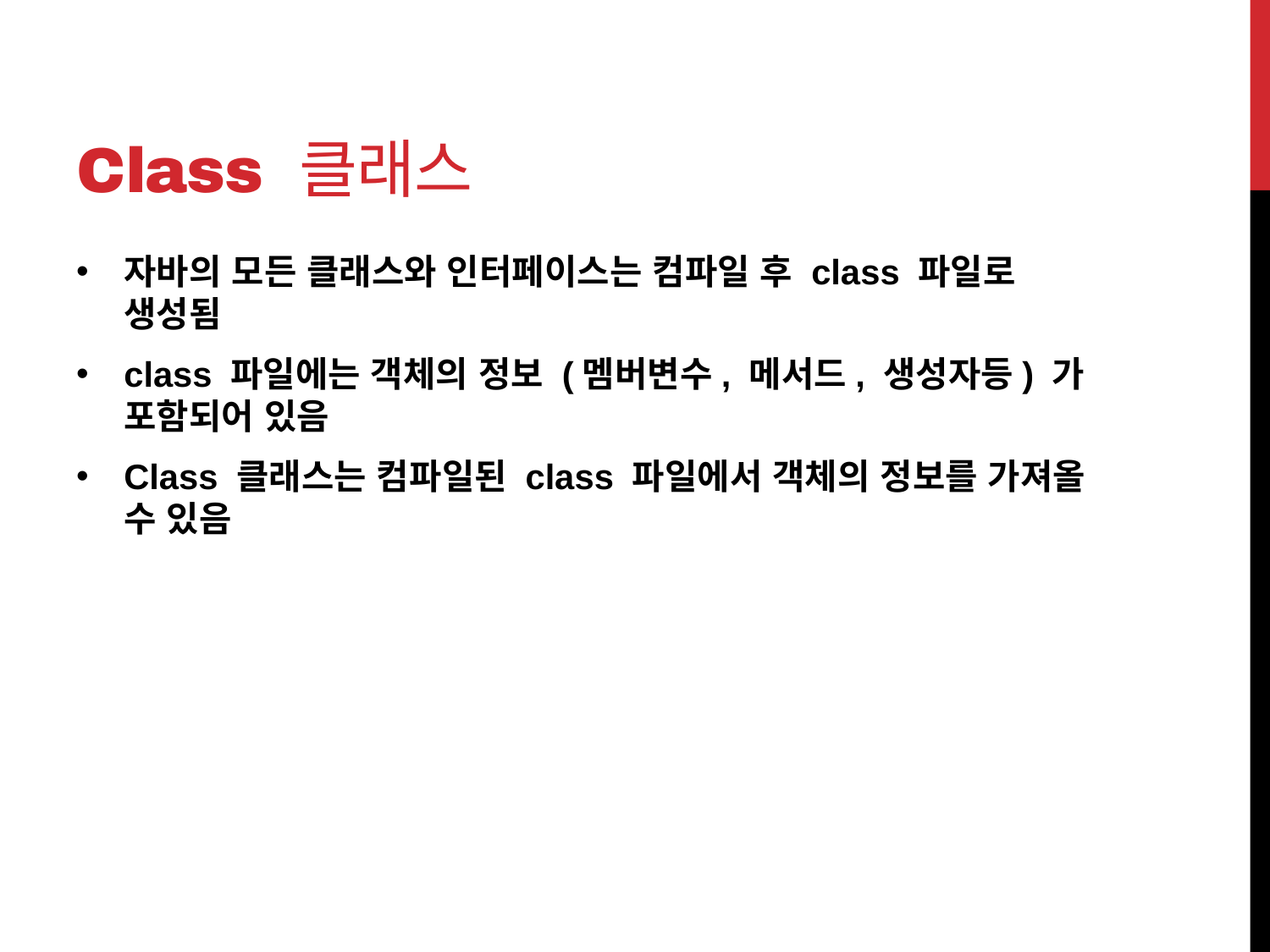

# Class 클래스
자바의 모든 클래스와 인터페이스는 컴파일 후 class 파일로 생성됨
class 파일에는 객체의 정보 (멤버변수, 메서드, 생성자등) 가 포함되어 있음
Class 클래스는 컴파일된 class 파일에서 객체의 정보를 가져올 수 있음